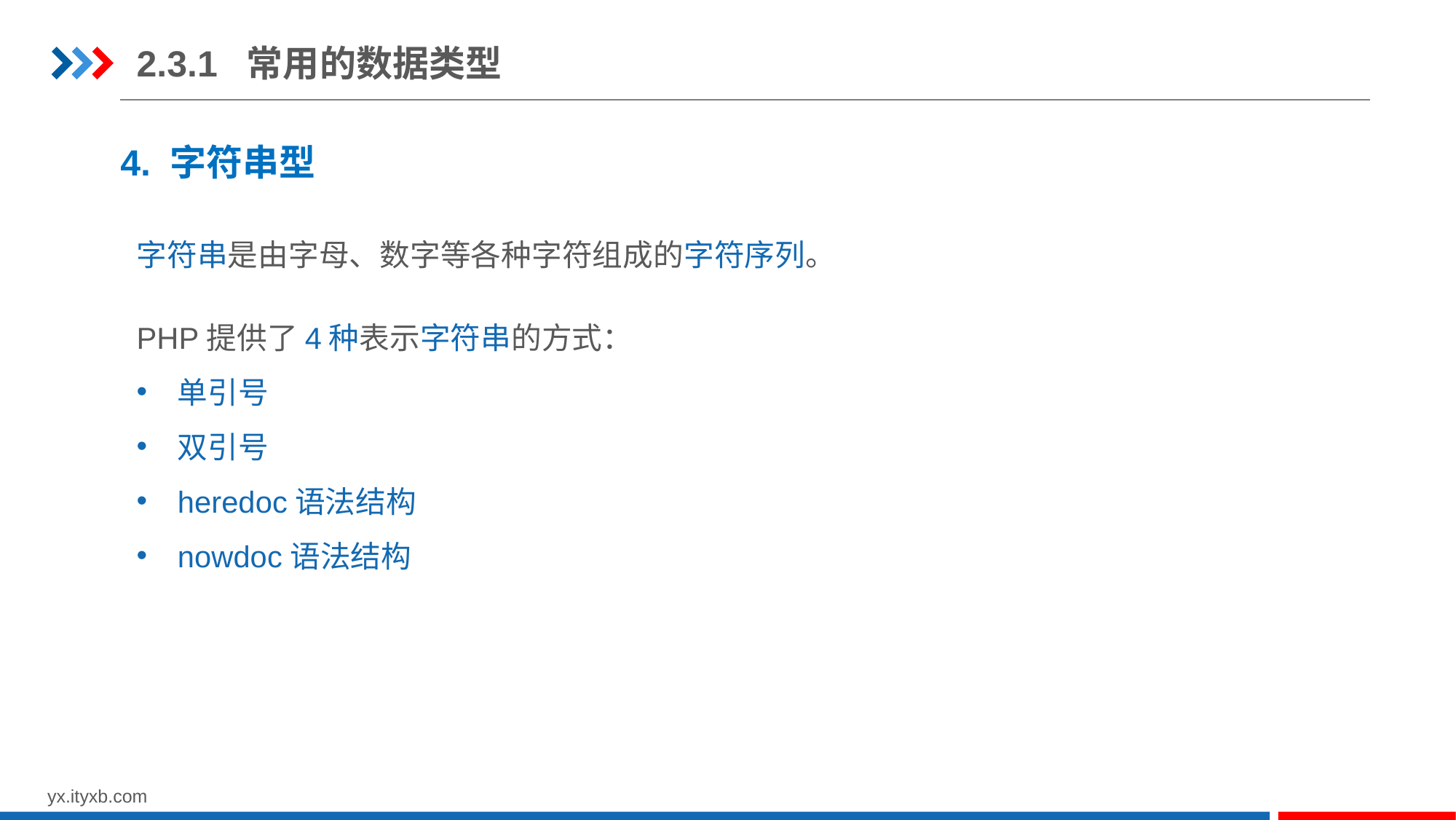

2.3.1  常用的数据类型
4. 字符串型
字符串是由字母、数字等各种字符组成的字符序列。

PHP提供了4种表示字符串的方式：
单引号
双引号
heredoc语法结构
nowdoc语法结构